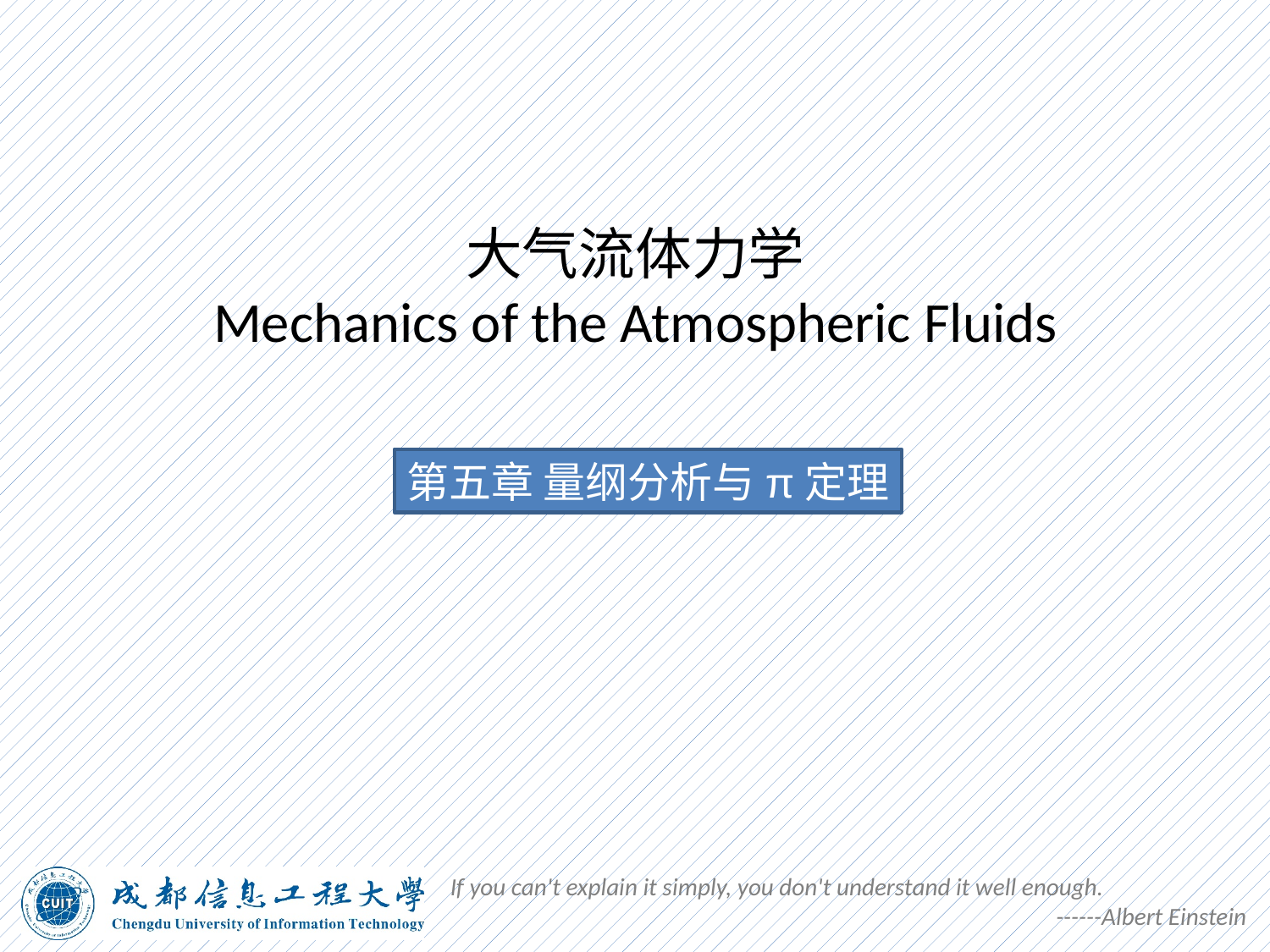

# 大气流体力学 Mechanics of the Atmospheric Fluids
第五章 量纲分析与π定理
If you can't explain it simply, you don't understand it well enough.
------Albert Einstein